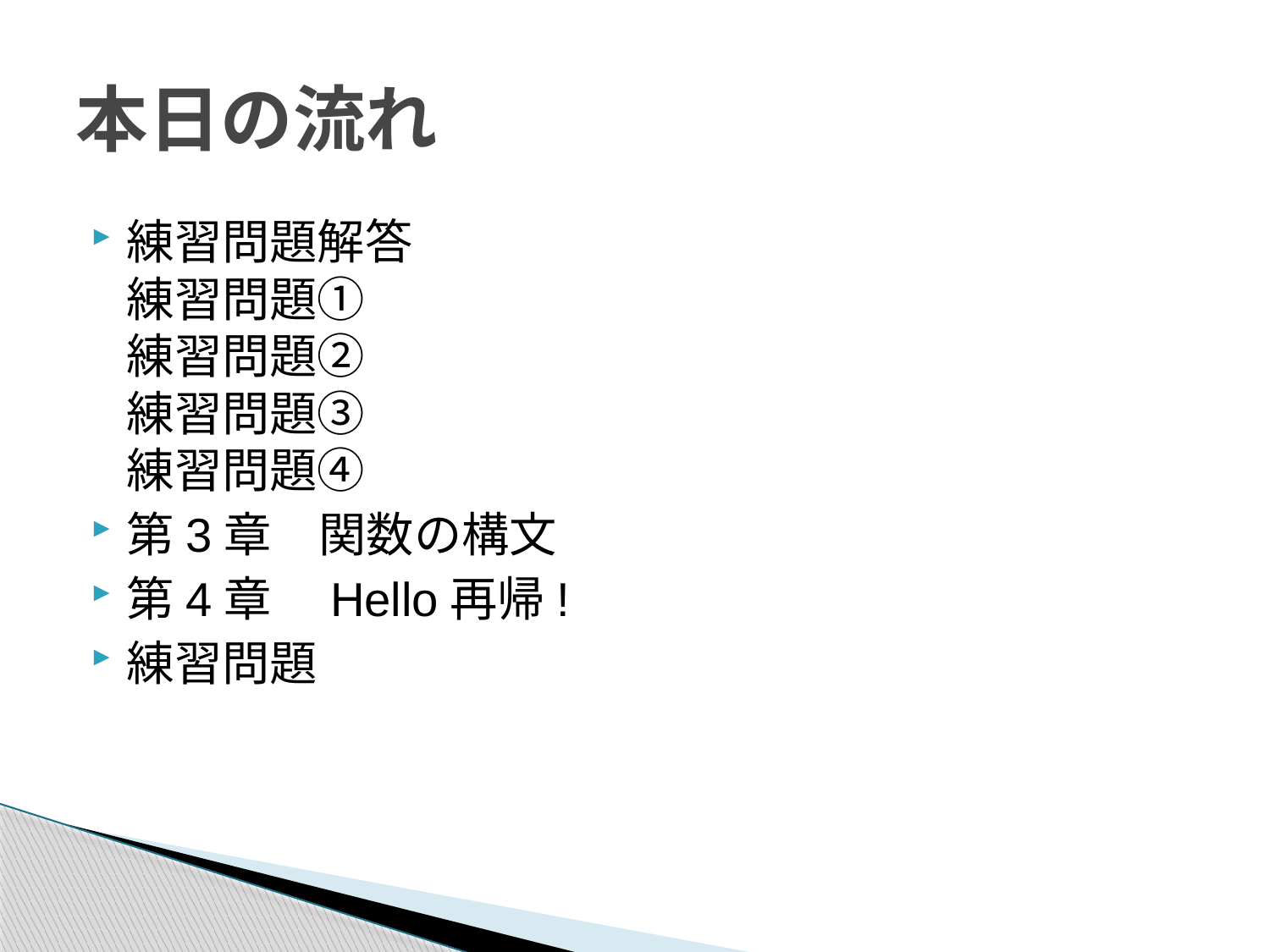

# 本日の流れ
練習問題解答
練習問題①
練習問題②
練習問題③
練習問題④
第3章　関数の構文
第4章　Hello再帰!
練習問題